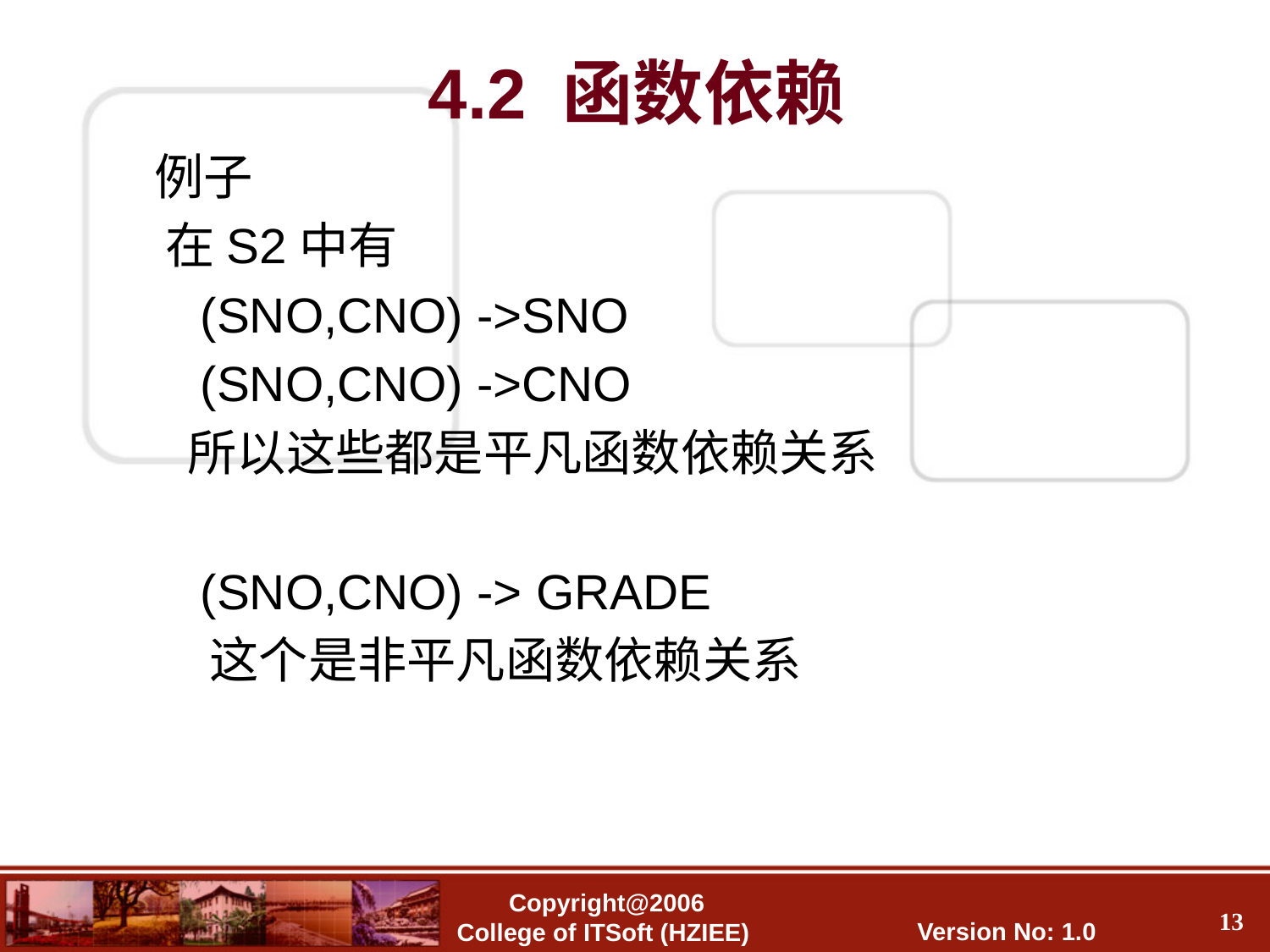

4.2 函数依赖
 例子
  在S2中有
     (SNO,CNO) ->SNO
     (SNO,CNO) ->CNO
    所以这些都是平凡函数依赖关系

     (SNO,CNO) -> GRADE
      这个是非平凡函数依赖关系